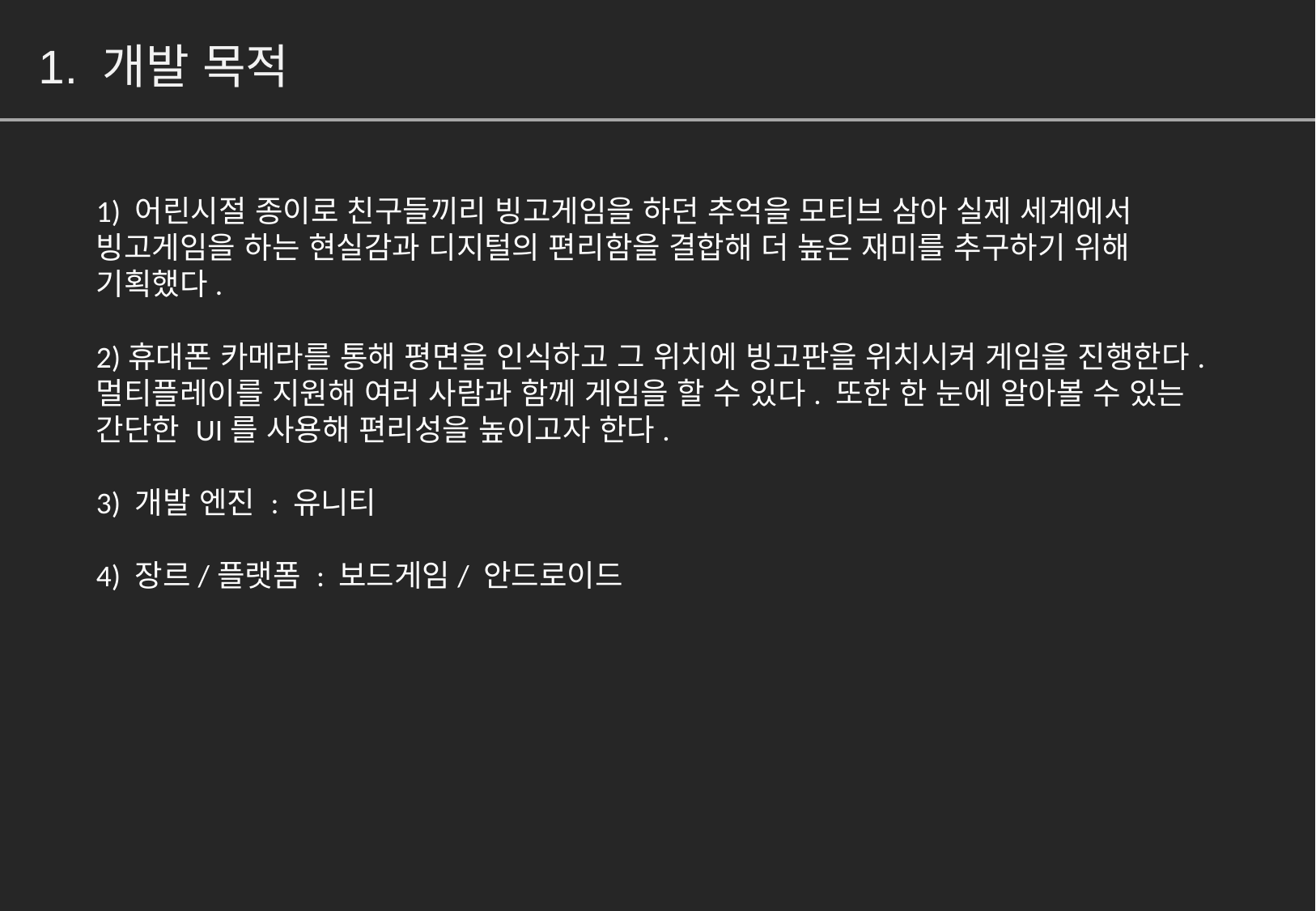

1. 개발 목적
1) 어린시절 종이로 친구들끼리 빙고게임을 하던 추억을 모티브 삼아 실제 세계에서 빙고게임을 하는 현실감과 디지털의 편리함을 결합해 더 높은 재미를 추구하기 위해 기획했다.

2)휴대폰 카메라를 통해 평면을 인식하고 그 위치에 빙고판을 위치시켜 게임을 진행한다. 멀티플레이를 지원해 여러 사람과 함께 게임을 할 수 있다. 또한 한 눈에 알아볼 수 있는 간단한 UI를 사용해 편리성을 높이고자 한다.

3) 개발 엔진 : 유니티

4) 장르/플랫폼 : 보드게임/ 안드로이드